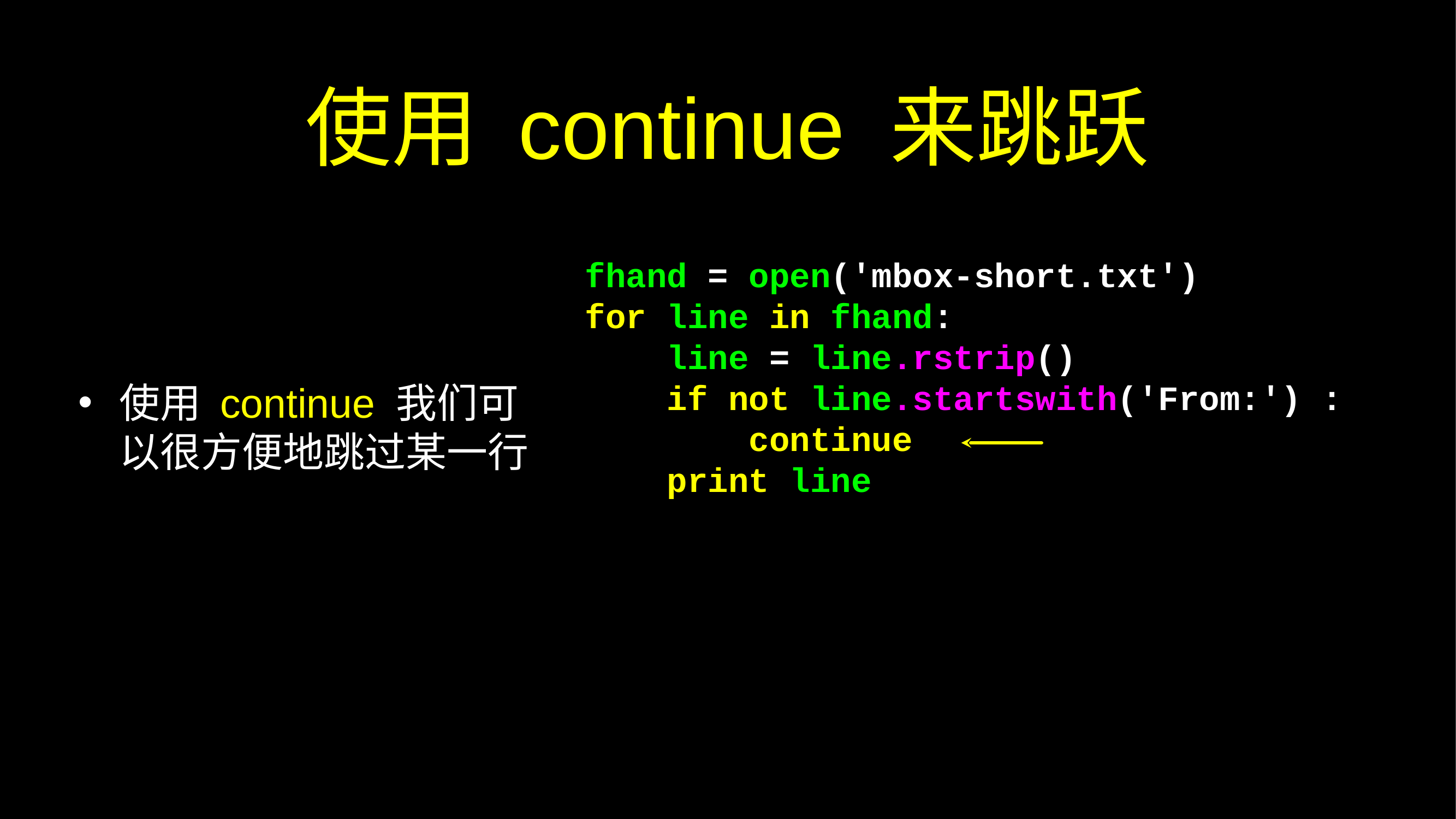

# 使用 continue 来跳跃
fhand = open('mbox-short.txt')
for line in fhand:
    line = line.rstrip()
    if not line.startswith('From:') :
        continue
    print line
使用 continue 我们可以很方便地跳过某一行